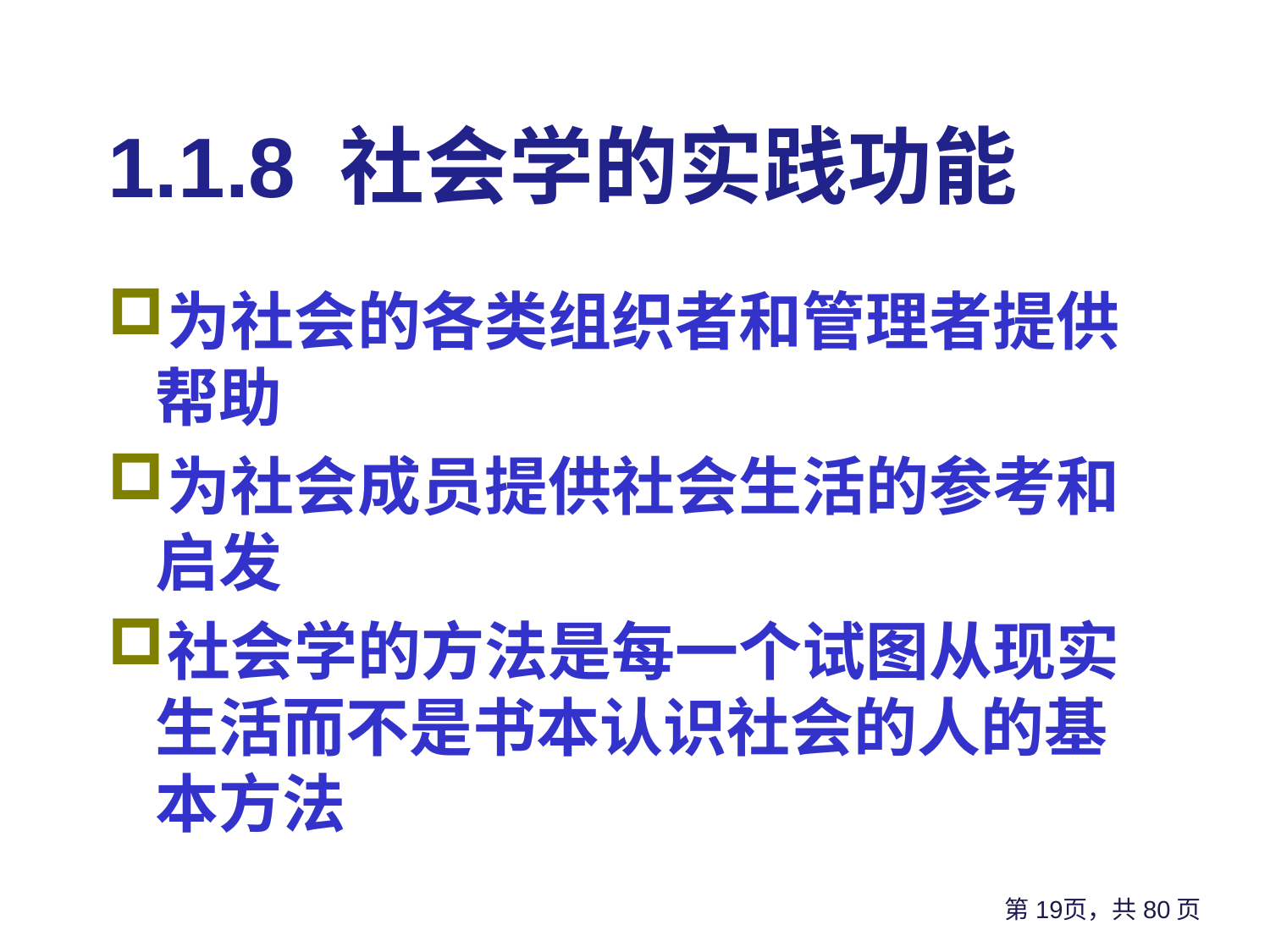

# 1.1.8 社会学的实践功能
为社会的各类组织者和管理者提供帮助
为社会成员提供社会生活的参考和启发
社会学的方法是每一个试图从现实生活而不是书本认识社会的人的基本方法

第19页，共80页